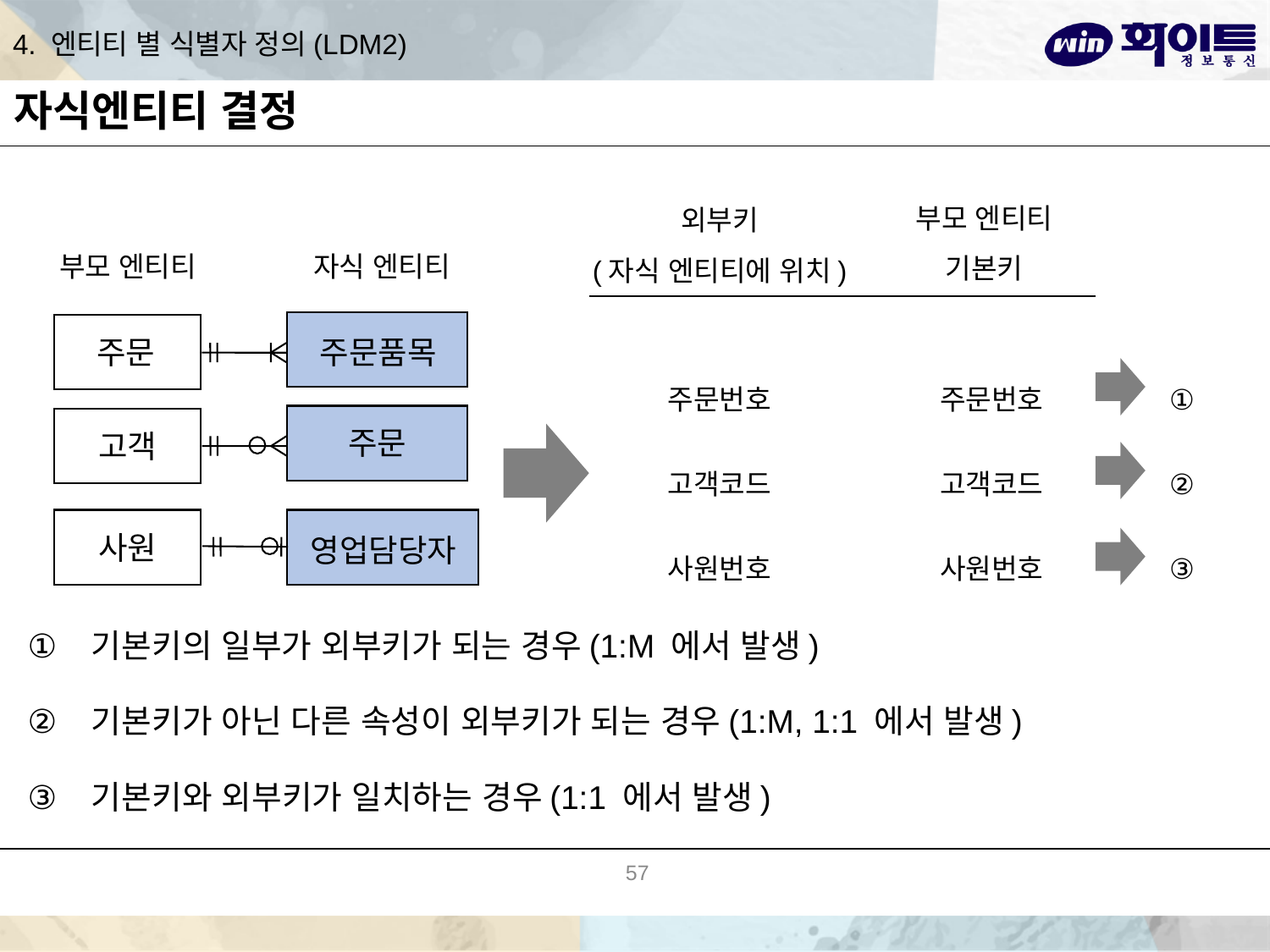

# 4. 엔티티 별 식별자 정의(LDM2)
자식엔티티 결정

기본키의 일부가 외부키가 되는 경우(1:M 에서 발생)
기본키가 아닌 다른 속성이 외부키가 되는 경우(1:M, 1:1 에서 발생)
기본키와 외부키가 일치하는 경우(1:1 에서 발생)
외부키
(자식 엔티티에 위치)
부모 엔티티
기본키
부모 엔티티	자식 엔티티

주문번호
고객코드
사원번호
주문번호
고객코드
사원번호

주문
주문품목

주문
고객

사원
영업담당자

57